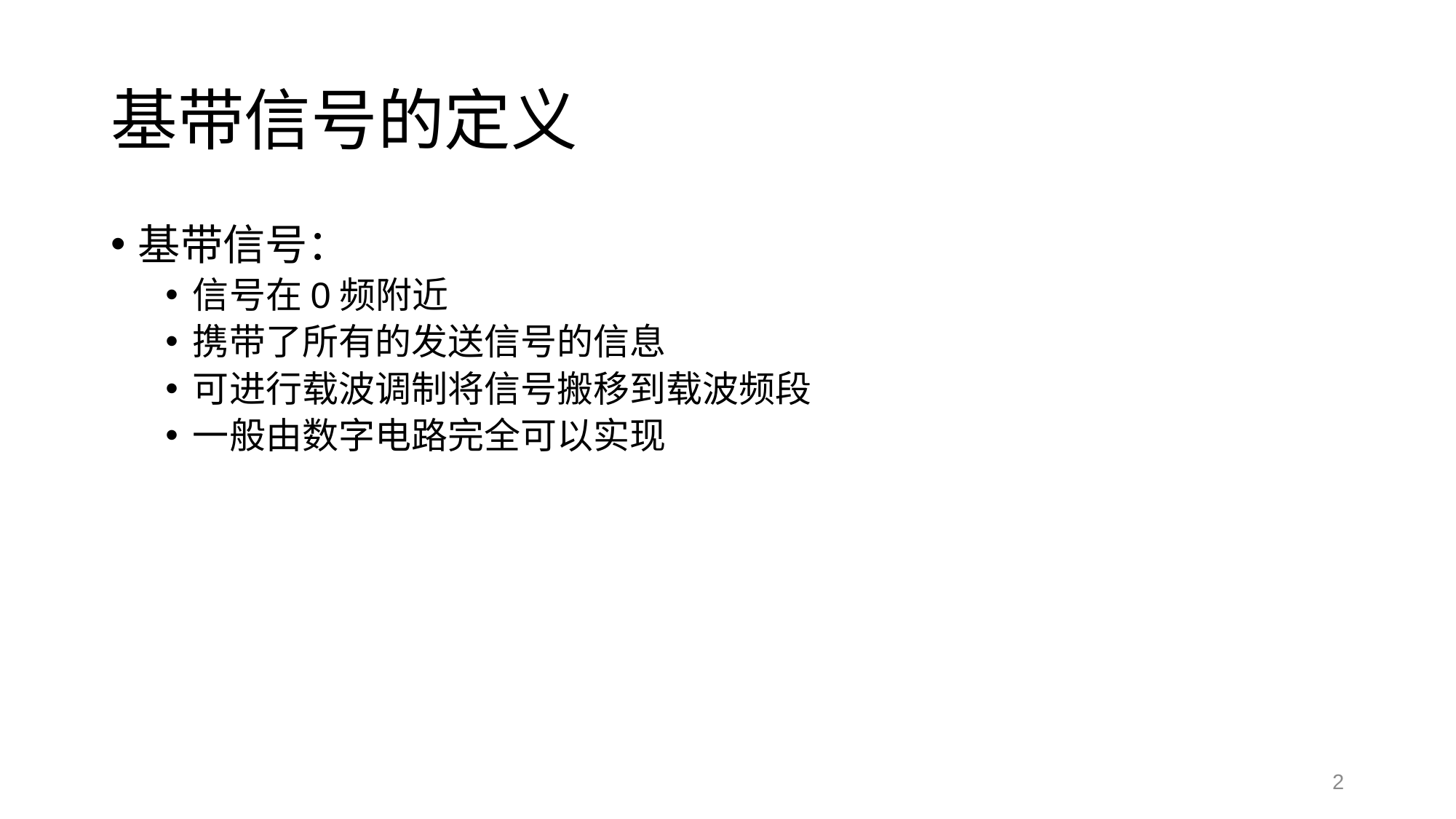

# 基带信号的定义
基带信号：
信号在0频附近
携带了所有的发送信号的信息
可进行载波调制将信号搬移到载波频段
一般由数字电路完全可以实现

2